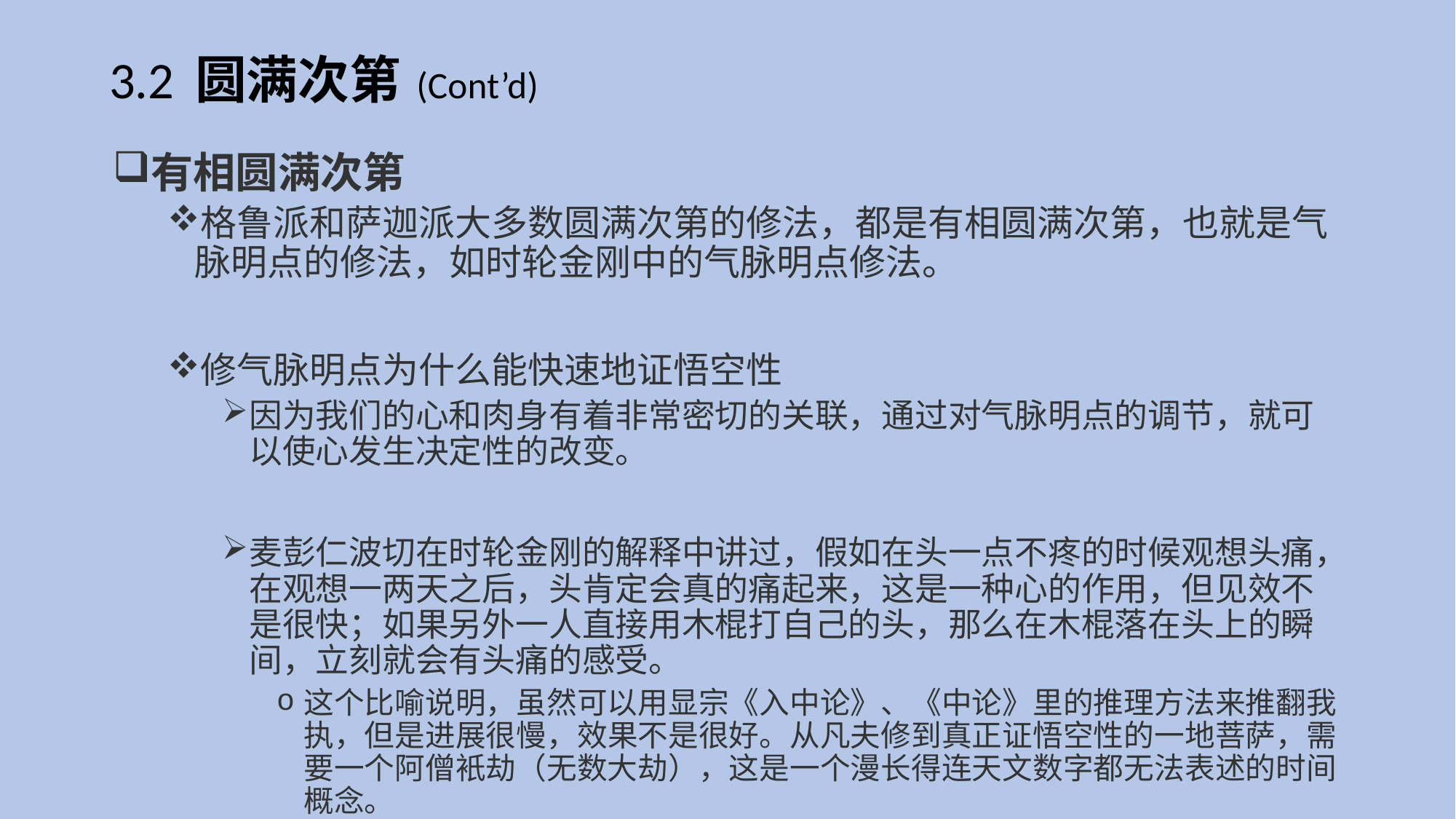

# 3.2 圆满次第 (Cont’d)
有相圆满次第
格鲁派和萨迦派大多数圆满次第的修法，都是有相圆满次第，也就是气脉明点的修法，如时轮金刚中的气脉明点修法。

修气脉明点为什么能快速地证悟空性
因为我们的心和肉身有着非常密切的关联，通过对气脉明点的调节，就可以使心发生决定性的改变。

麦彭仁波切在时轮金刚的解释中讲过，假如在头一点不疼的时候观想头痛，在观想一两天之后，头肯定会真的痛起来，这是一种心的作用，但见效不是很快；如果另外一人直接用木棍打自己的头，那么在木棍落在头上的瞬间，立刻就会有头痛的感受。
这个比喻说明，虽然可以用显宗《入中论》、《中论》里的推理方法来推翻我执，但是进展很慢，效果不是很好。从凡夫修到真正证悟空性的一地菩萨，需要一个阿僧衹劫（无数大劫），这是一个漫长得连天文数字都无法表述的时间概念。